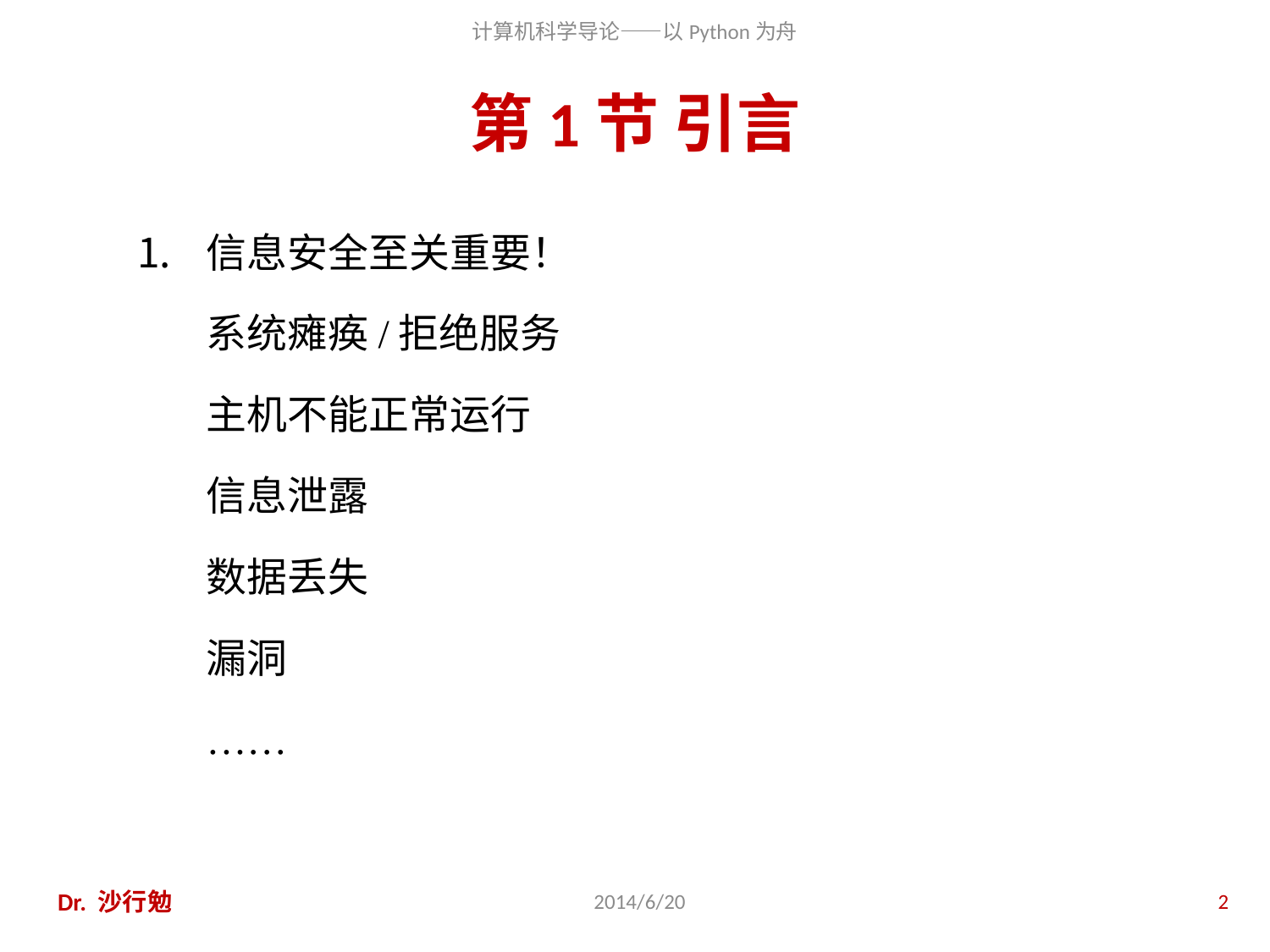

# 第1节 引言
信息安全至关重要！
	系统瘫痪/拒绝服务
	主机不能正常运行
	信息泄露
	数据丢失
	漏洞
	……

Dr. 沙行勉
2014/6/20
2